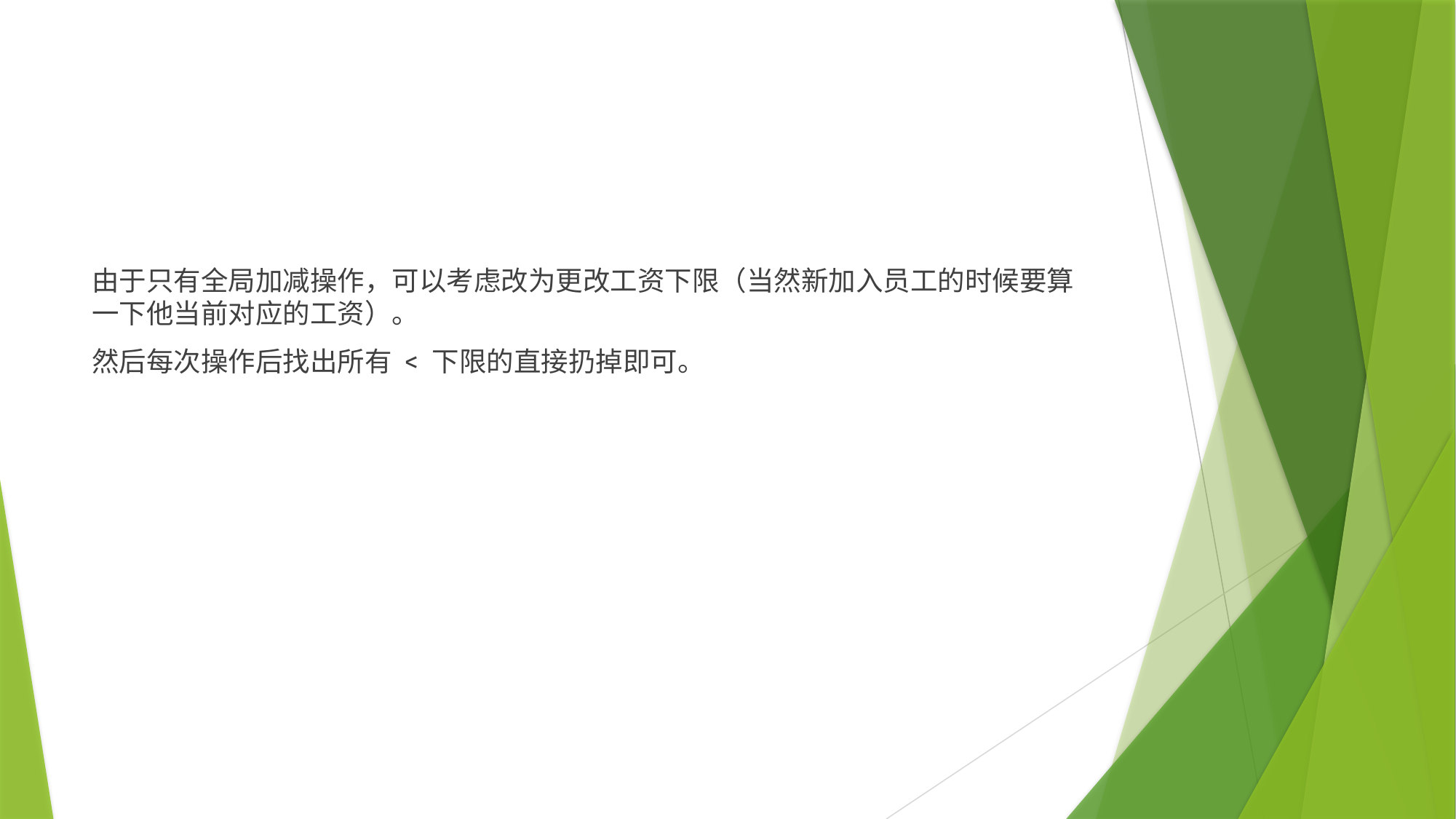

#
由于只有全局加减操作，可以考虑改为更改工资下限（当然新加入员工的时候要算一下他当前对应的工资）。
然后每次操作后找出所有 < 下限的直接扔掉即可。